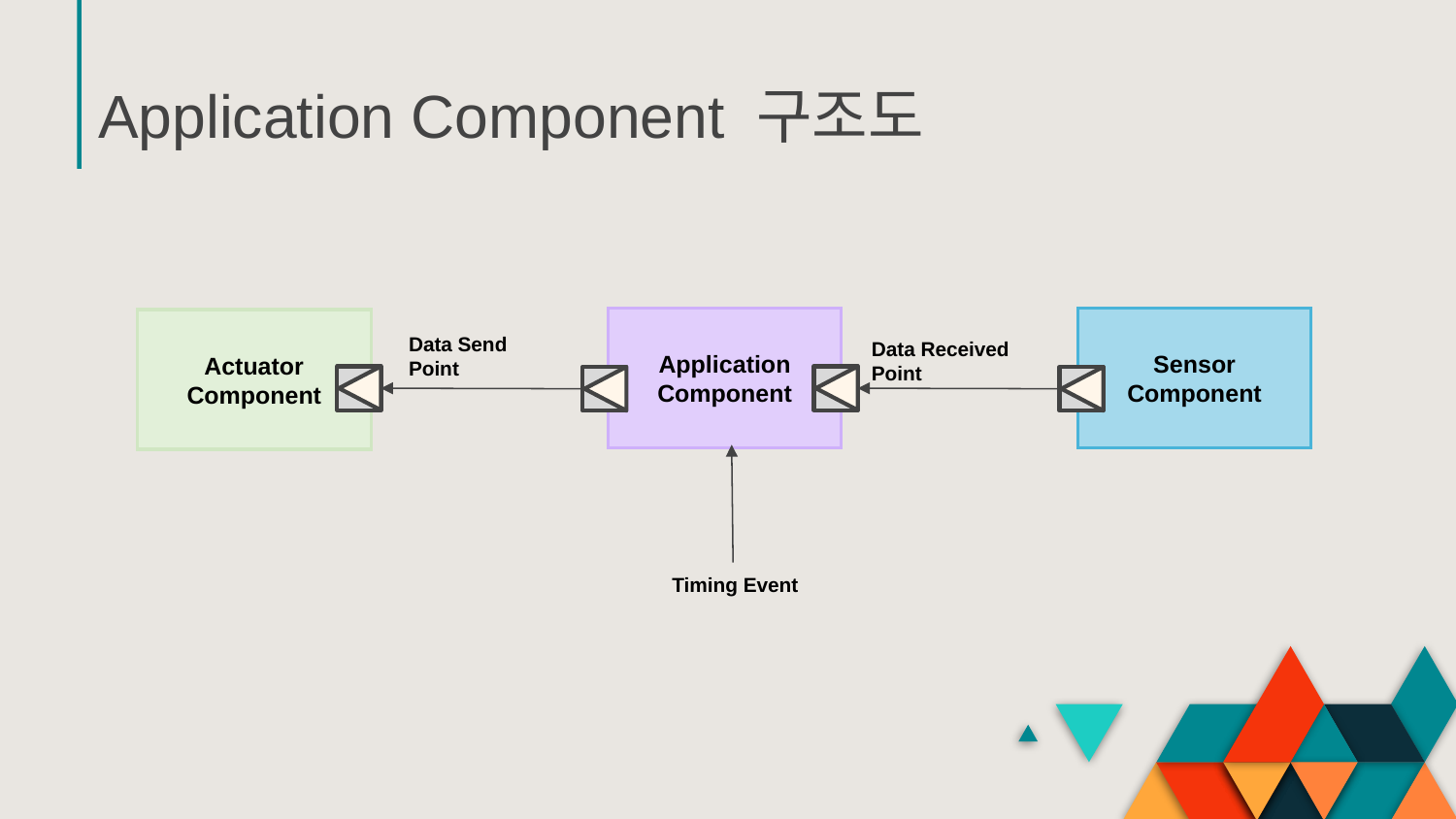

# Application Component 구조도
Application
Component
Sensor
Component
Actuator Component
Data Send Point
Data Received Point

Timing Event